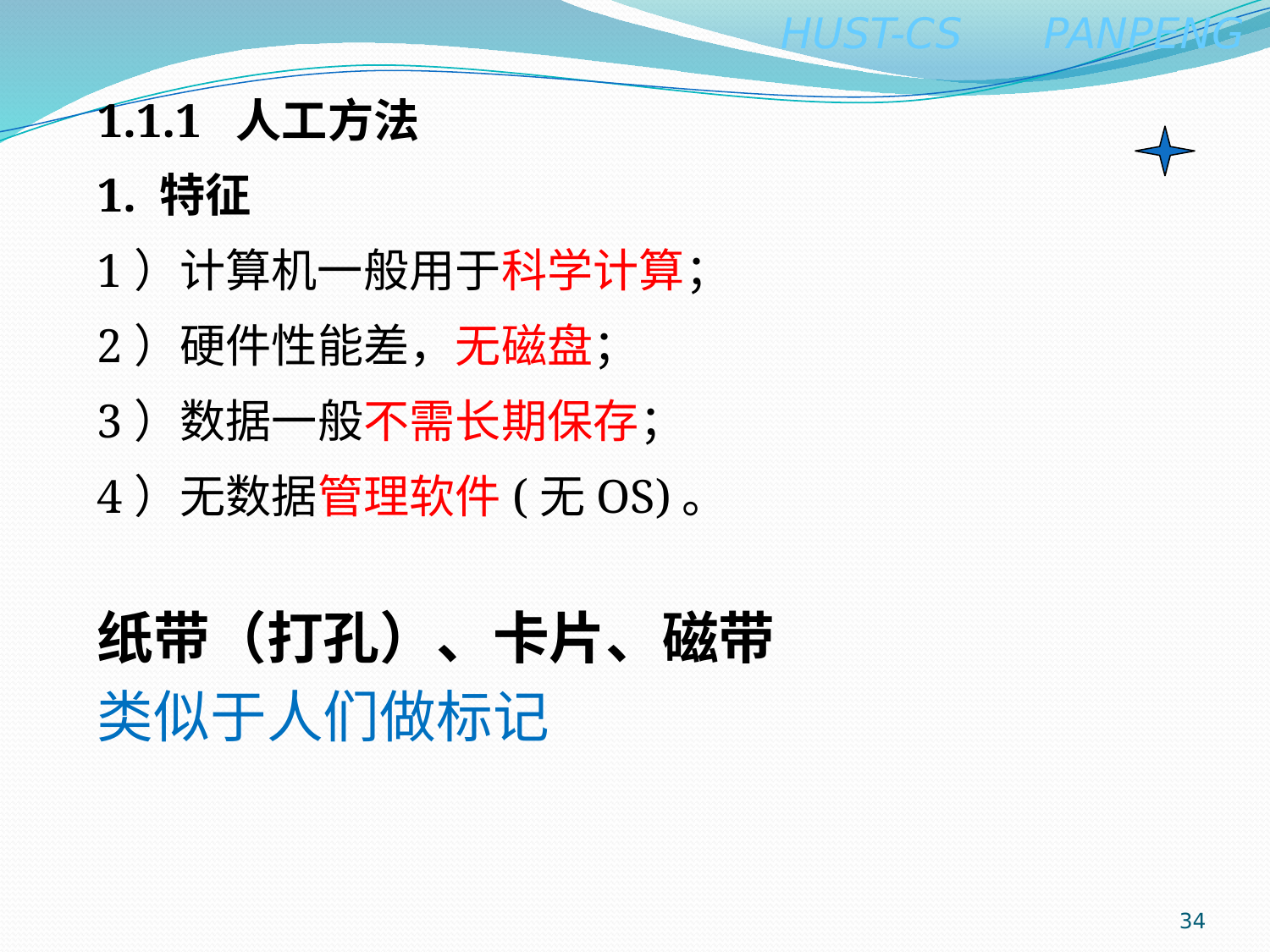

1.1.1  人工方法
1. 特征
1）计算机一般用于科学计算；
2）硬件性能差，无磁盘；
3）数据一般不需长期保存；
4）无数据管理软件(无OS)。

纸带（打孔）、卡片、磁带
类似于人们做标记
34